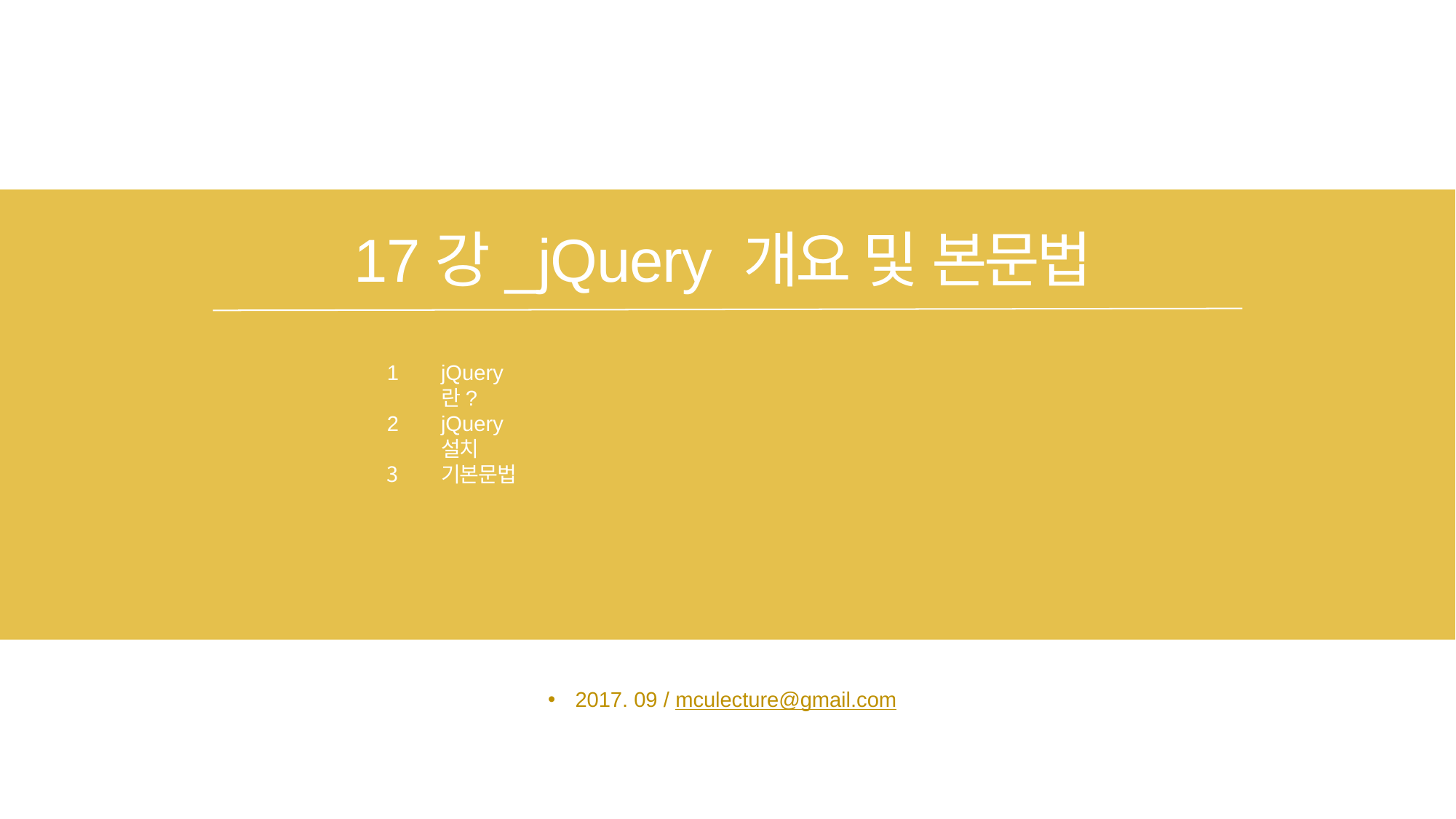

# 17강_jQuery 개요 및 본문법

jQuery 란?
jQuery 설치
기본문법
2017. 09 / mculecture@gmail.com